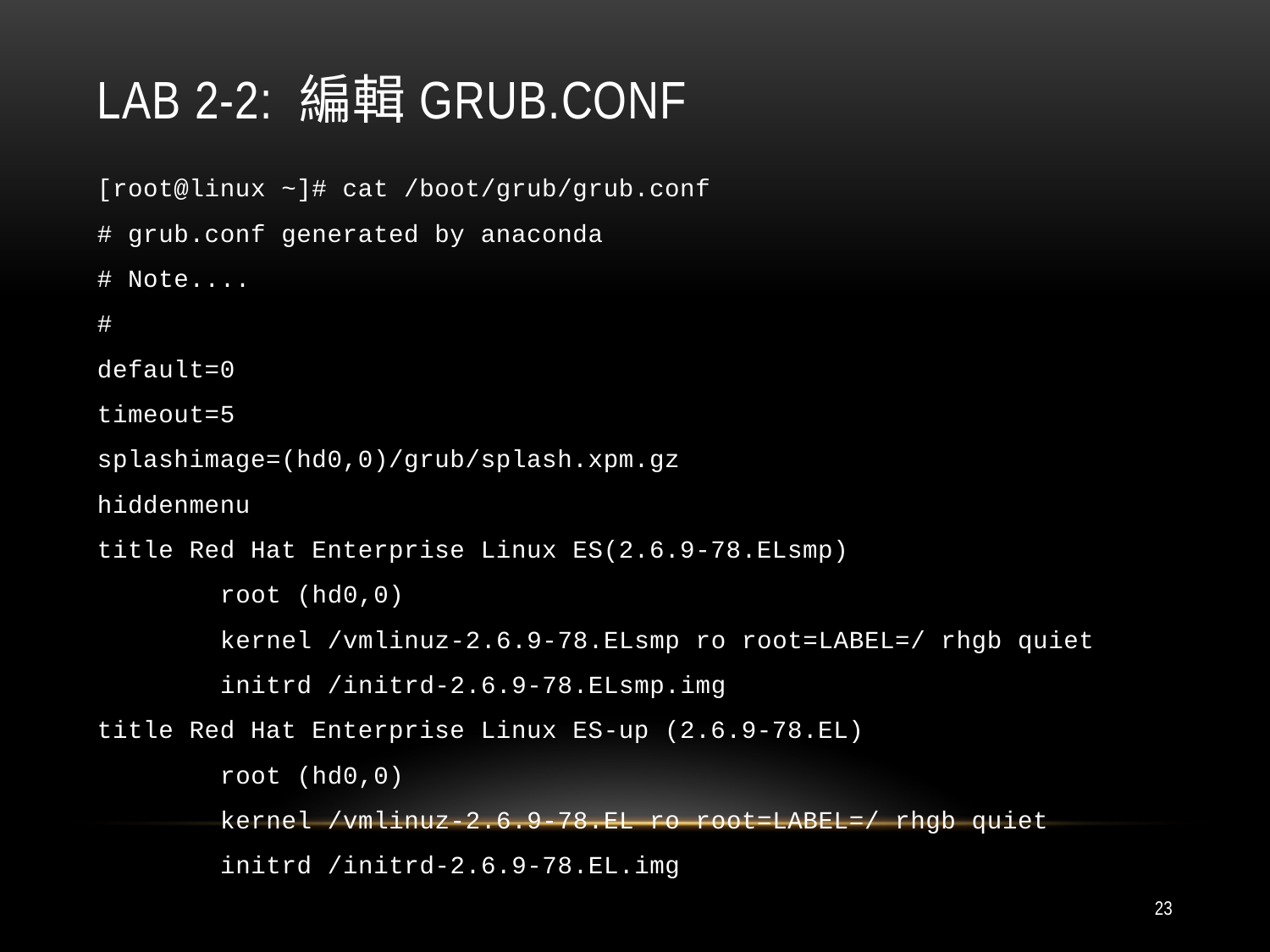

# Lab 2-2: 編輯grub.conf
[root@linux ~]# cat /boot/grub/grub.conf
# grub.conf generated by anaconda
# Note....
#
default=0
timeout=5
splashimage=(hd0,0)/grub/splash.xpm.gz
hiddenmenu
title Red Hat Enterprise Linux ES(2.6.9-78.ELsmp)
        root (hd0,0)
        kernel /vmlinuz-2.6.9-78.ELsmp ro root=LABEL=/ rhgb quiet
        initrd /initrd-2.6.9-78.ELsmp.img
title Red Hat Enterprise Linux ES-up (2.6.9-78.EL)
        root (hd0,0)
        kernel /vmlinuz-2.6.9-78.EL ro root=LABEL=/ rhgb quiet
        initrd /initrd-2.6.9-78.EL.img

23